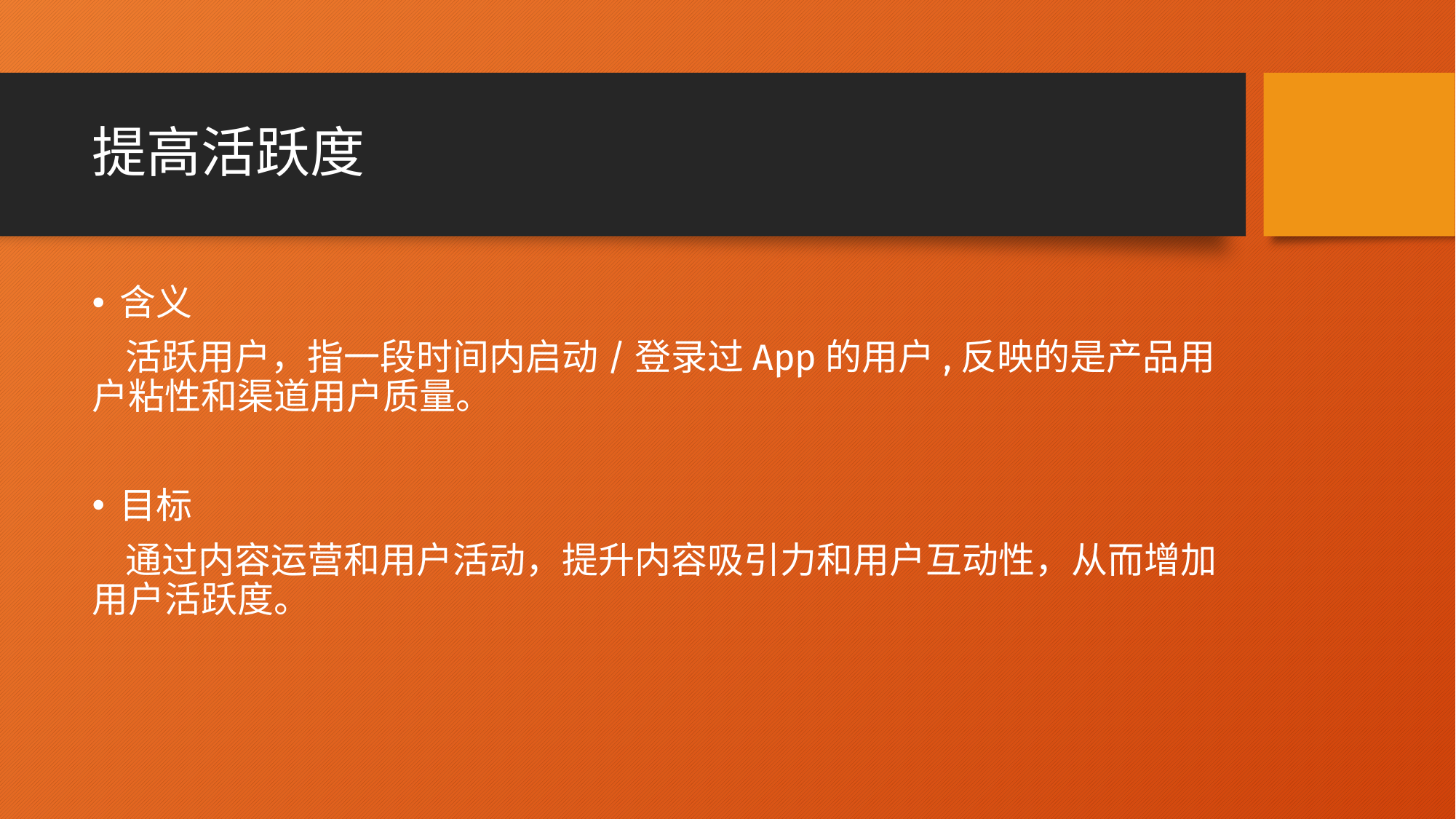

# 提高活跃度
含义
   活跃用户，指一段时间内启动/登录过App的用户,反映的是产品用户粘性和渠道用户质量。

目标
   通过内容运营和用户活动，提升内容吸引力和用户互动性，从而增加用户活跃度。